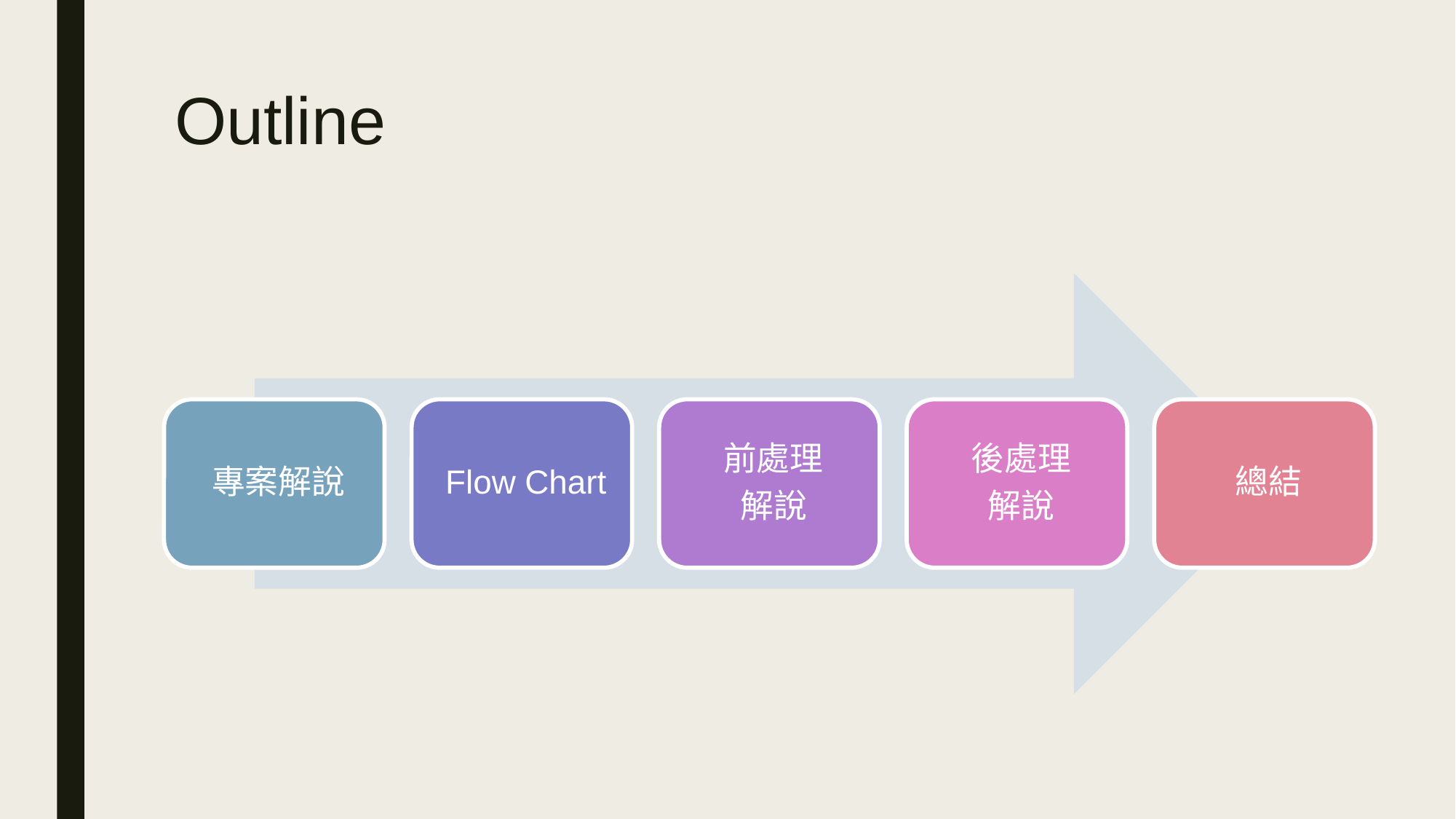

# Outline
專案解說
Flow Chart
前處理
解說
後處理
解說
總結